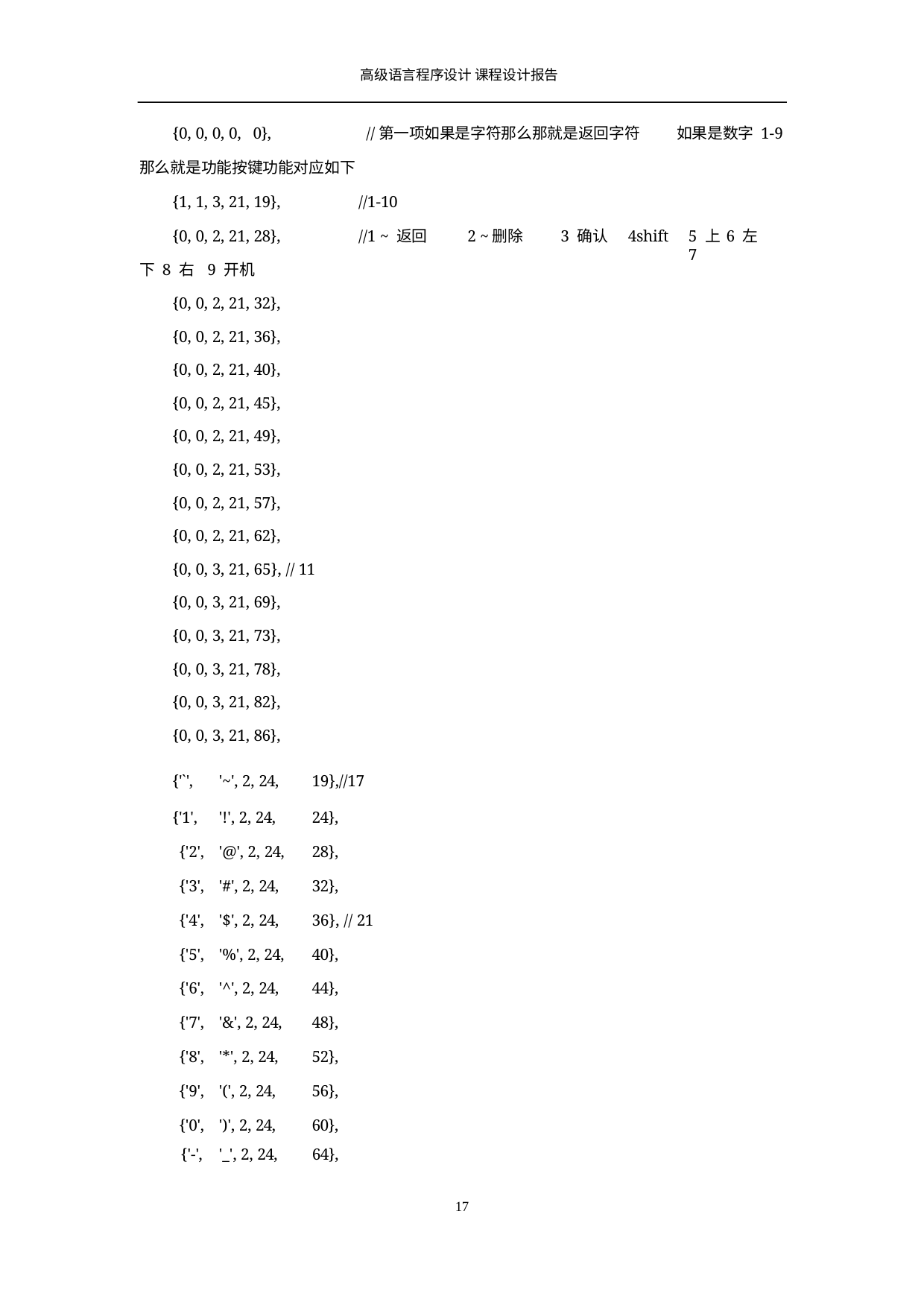

高级语言程序设计 课程设计报告

{0, 0, 0, 0, 0},
//第一项如果是字符那么那就是返回字符
如果是数字 1-9
那么就是功能按键功能对应如下
{1, 1, 3, 21, 19},
//1-10
{0, 0, 2, 21, 28},
//1 ~ 返回
2 ~删除
3 确认	4shift
5 上 6 左 7
下 8 右	9 开机

{0, 0, 2, 21, 32},

{0, 0, 2, 21, 36},

{0, 0, 2, 21, 40},

{0, 0, 2, 21, 45},

{0, 0, 2, 21, 49},

{0, 0, 2, 21, 53},

{0, 0, 2, 21, 57},

{0, 0, 2, 21, 62},

{0, 0, 3, 21, 65}, // 11

{0, 0, 3, 21, 69},

{0, 0, 3, 21, 73},

{0, 0, 3, 21, 78},

{0, 0, 3, 21, 82},

{0, 0, 3, 21, 86},
| {'`', {'1', | '~', 2, 24, '!', 2, 24, | 19},//17 24}, |
| --- | --- | --- |
| {'2', | '@', 2, 24, | 28}, |
| {'3', | '#', 2, 24, | 32}, |
| {'4', | '$', 2, 24, | 36}, // 21 |
| {'5', | '%', 2, 24, | 40}, |
| {'6', | '^', 2, 24, | 44}, |
| {'7', | '&', 2, 24, | 48}, |
| {'8', | '\*', 2, 24, | 52}, |
| {'9', | '(', 2, 24, | 56}, |
| {'0', | ')', 2, 24, | 60}, |
| {'-', | '\_', 2, 24, | 64}, |
17